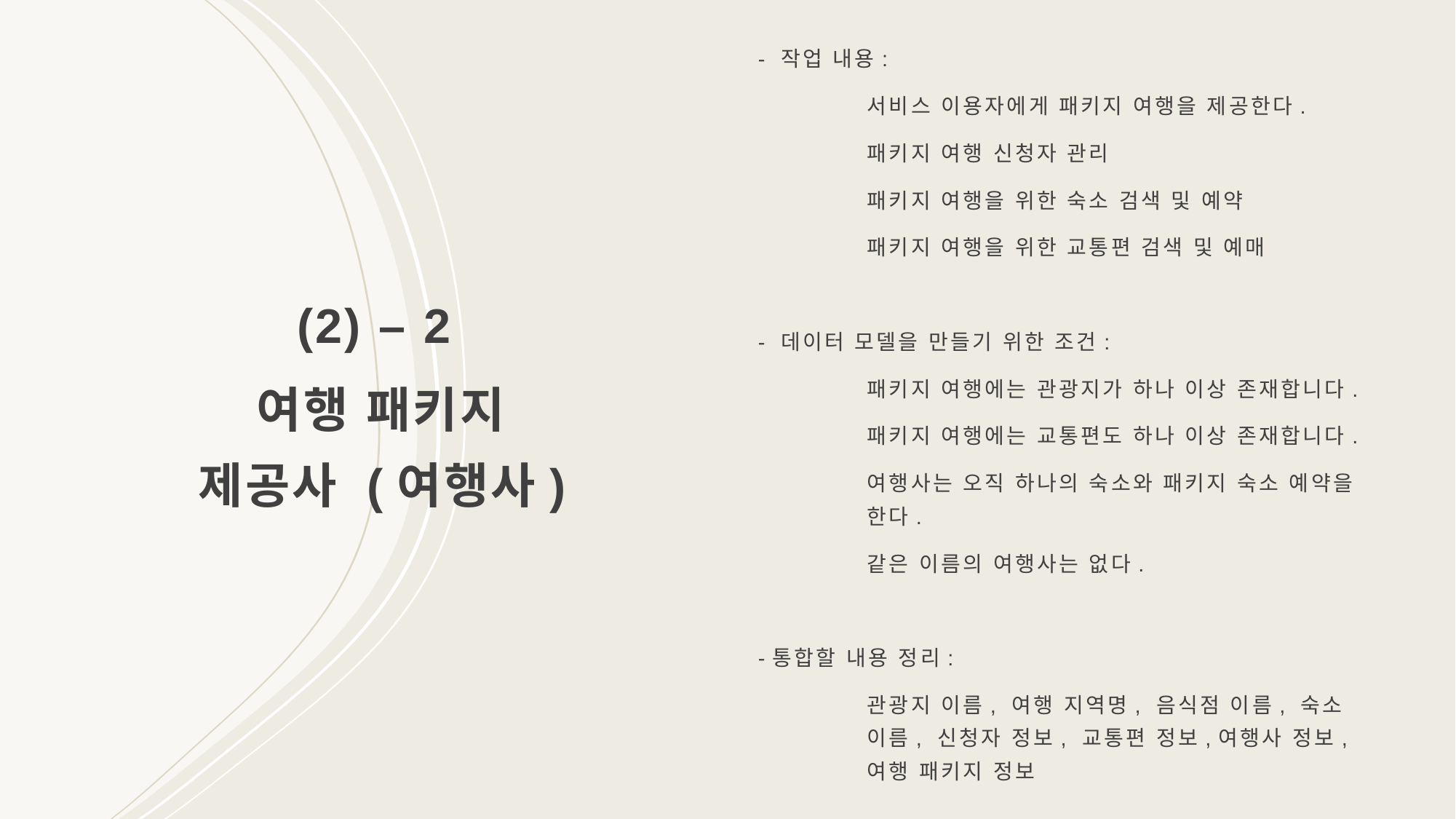

- 작업 내용:
	서비스 이용자에게 패키지 여행을 제공한다.
	패키지 여행 신청자 관리
	패키지 여행을 위한 숙소 검색 및 예약
	패키지 여행을 위한 교통편 검색 및 예매

- 데이터 모델을 만들기 위한 조건:
	패키지 여행에는 관광지가 하나 이상 존재합니다.
	패키지 여행에는 교통편도 하나 이상 존재합니다.
	여행사는 오직 하나의 숙소와 패키지 숙소 예약을 	한다.
	같은 이름의 여행사는 없다.

-통합할 내용 정리:
	관광지 이름, 여행 지역명, 음식점 이름, 숙소 	이름, 신청자 정보, 교통편 정보,여행사 정보, 	여행 패키지 정보
(2) – 2
여행 패키지 제공사 (여행사)